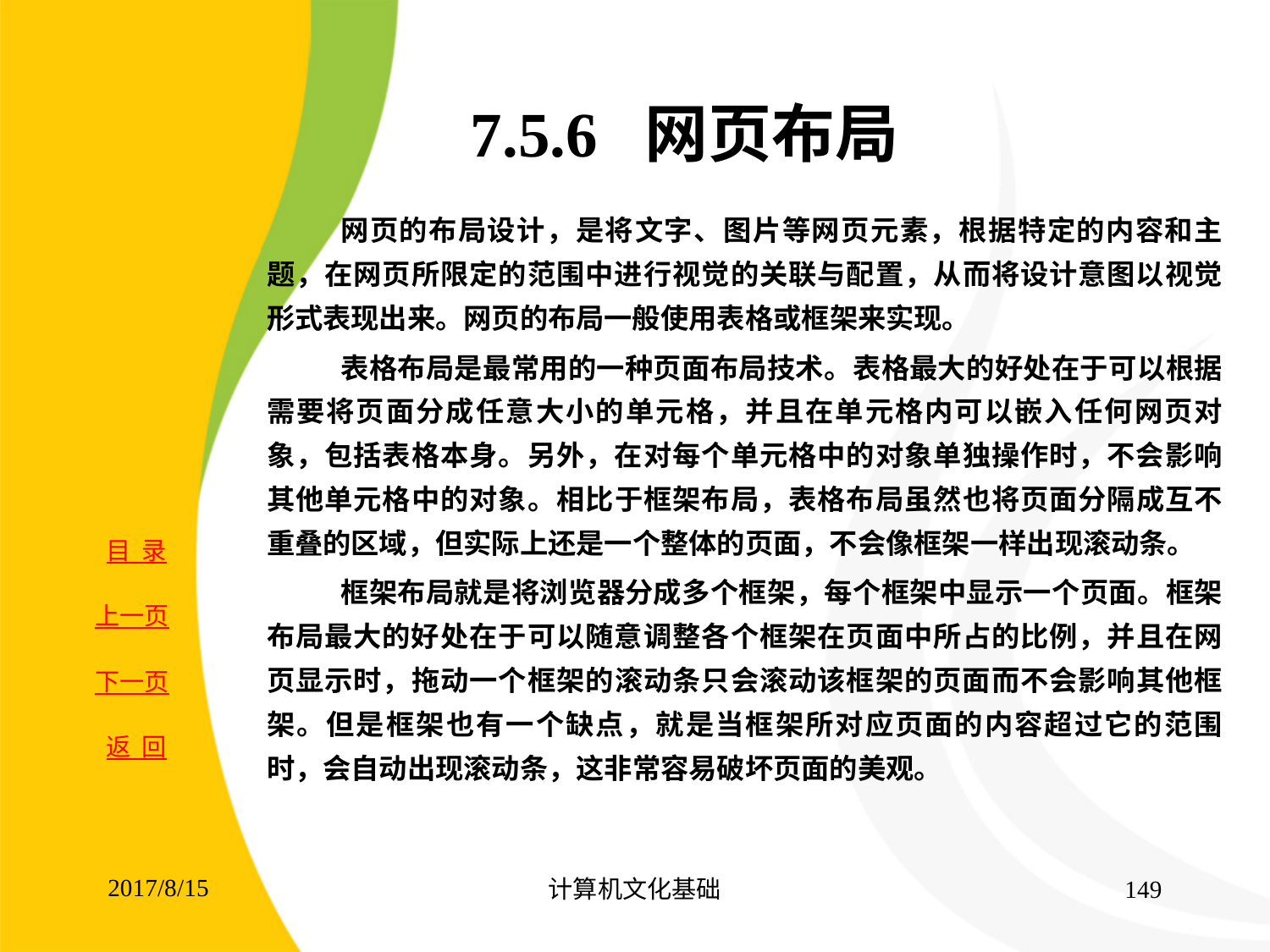

# 7.5.6  网页布局
网页的布局设计，是将文字、图片等网页元素，根据特定的内容和主题，在网页所限定的范围中进行视觉的关联与配置，从而将设计意图以视觉形式表现出来。网页的布局一般使用表格或框架来实现。
表格布局是最常用的一种页面布局技术。表格最大的好处在于可以根据需要将页面分成任意大小的单元格，并且在单元格内可以嵌入任何网页对象，包括表格本身。另外，在对每个单元格中的对象单独操作时，不会影响其他单元格中的对象。相比于框架布局，表格布局虽然也将页面分隔成互不重叠的区域，但实际上还是一个整体的页面，不会像框架一样出现滚动条。
框架布局就是将浏览器分成多个框架，每个框架中显示一个页面。框架布局最大的好处在于可以随意调整各个框架在页面中所占的比例，并且在网页显示时，拖动一个框架的滚动条只会滚动该框架的页面而不会影响其他框架。但是框架也有一个缺点，就是当框架所对应页面的内容超过它的范围时，会自动出现滚动条，这非常容易破坏页面的美观。
2017/8/15
计算机文化基础
149